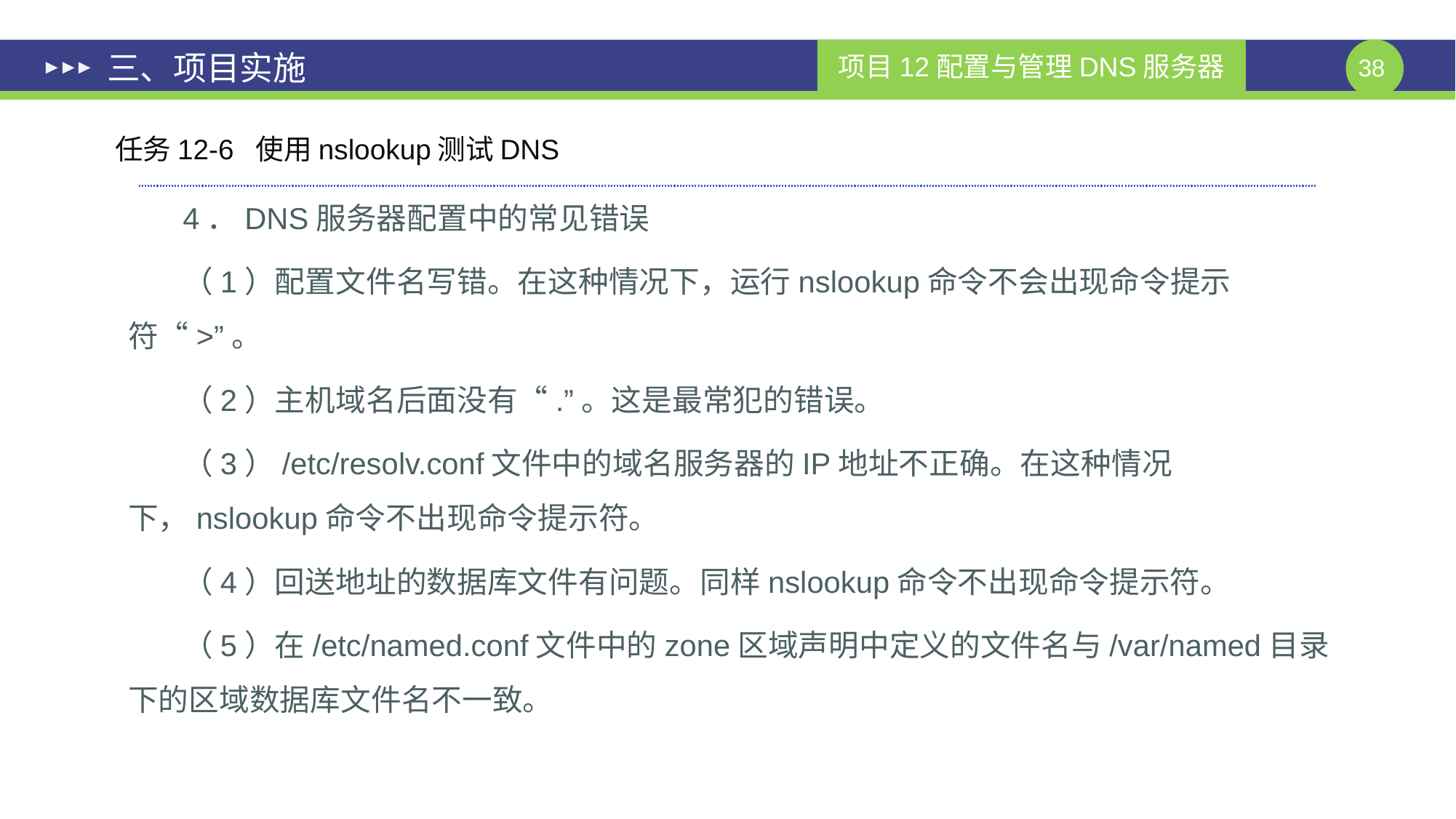

# 三、项目实施
任务12-6  使用nslookup测试DNS
4．DNS服务器配置中的常见错误
（1）配置文件名写错。在这种情况下，运行nslookup命令不会出现命令提示符“>”。
（2）主机域名后面没有“.”。这是最常犯的错误。
（3）/etc/resolv.conf文件中的域名服务器的IP地址不正确。在这种情况下，nslookup命令不出现命令提示符。
（4）回送地址的数据库文件有问题。同样nslookup命令不出现命令提示符。
（5）在/etc/named.conf文件中的zone区域声明中定义的文件名与/var/named目录下的区域数据库文件名不一致。